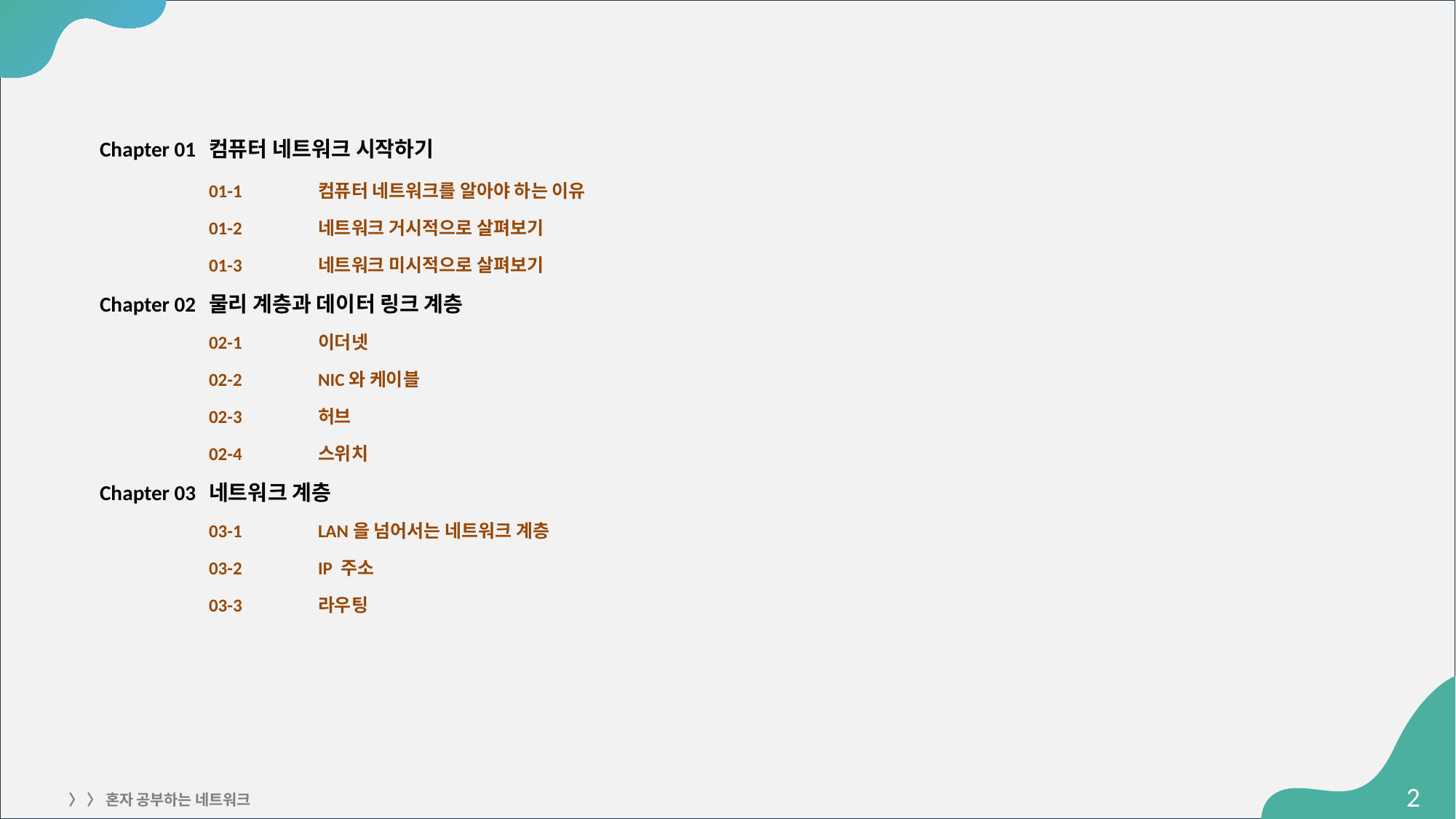

Chapter 01 	컴퓨터 네트워크 시작하기
	01-1	컴퓨터 네트워크를 알아야 하는 이유
	01-2	네트워크 거시적으로 살펴보기
	01-3	네트워크 미시적으로 살펴보기
Chapter 02	물리 계층과 데이터 링크 계층
	02-1	이더넷
	02-2	NIC와 케이블
	02-3	허브
	02-4	스위치
Chapter 03	네트워크 계층
	03-1	LAN을 넘어서는 네트워크 계층
	03-2	IP 주소
	03-3	라우팅
2
〉 〉 혼자 공부하는 네트워크